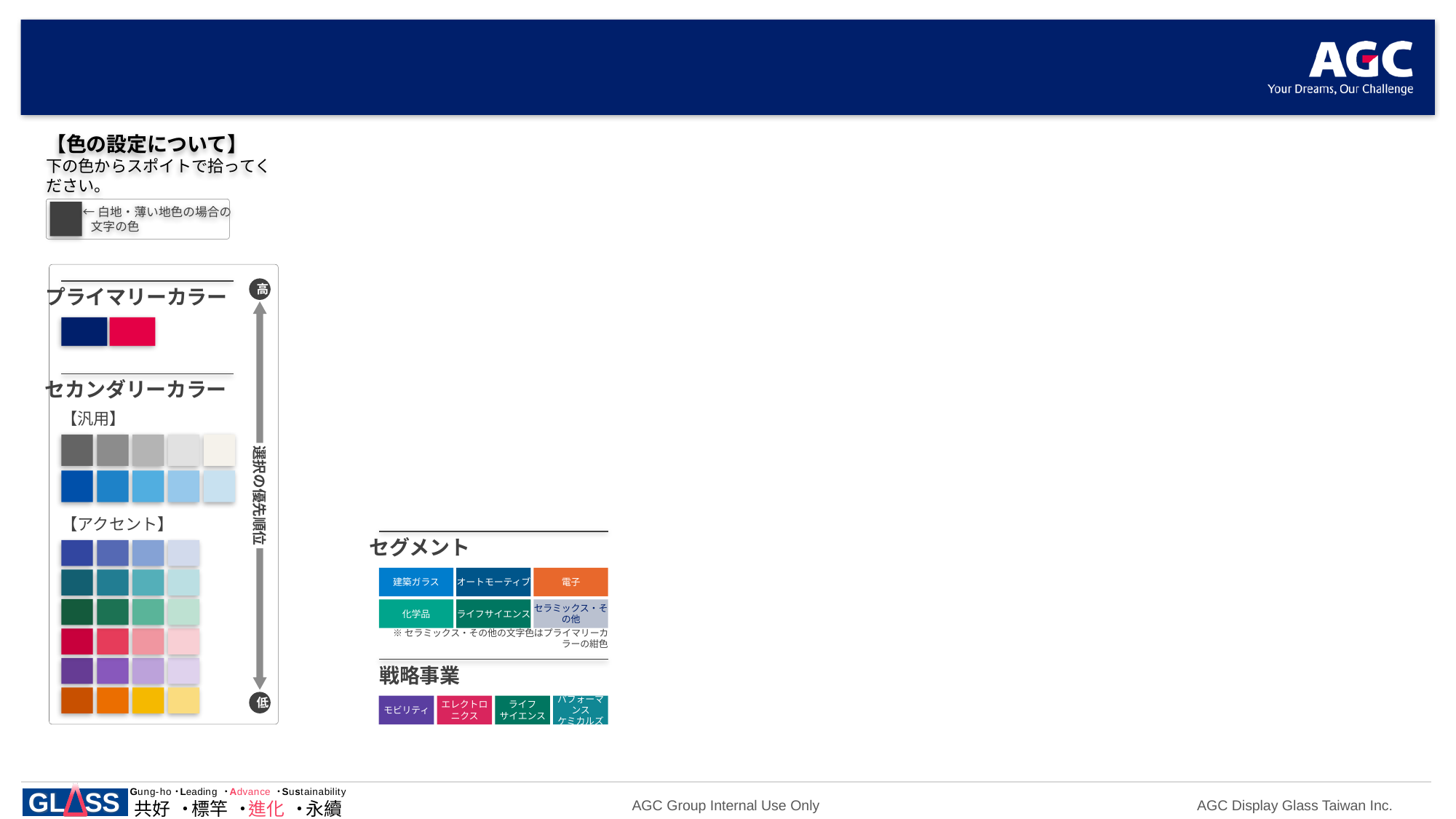

#
【色の設定について】
下の色からスポイトで拾ってください。

←白地・薄い地色の場合の
   文字の色

高

選択の優先順位
低
プライマリーカラー

セカンダリーカラー
【汎用】

【アクセント】

セグメント
建築ガラス
オートモーティブ
電子
化学品
ライフサイエンス
セラミックス・その他
※セラミックス・その他の文字色はプライマリーカラーの紺色
戦略事業
モビリティ
エレクトロ
ニクス
ライフ
サイエンス
パフォーマンス
ケミカルズ